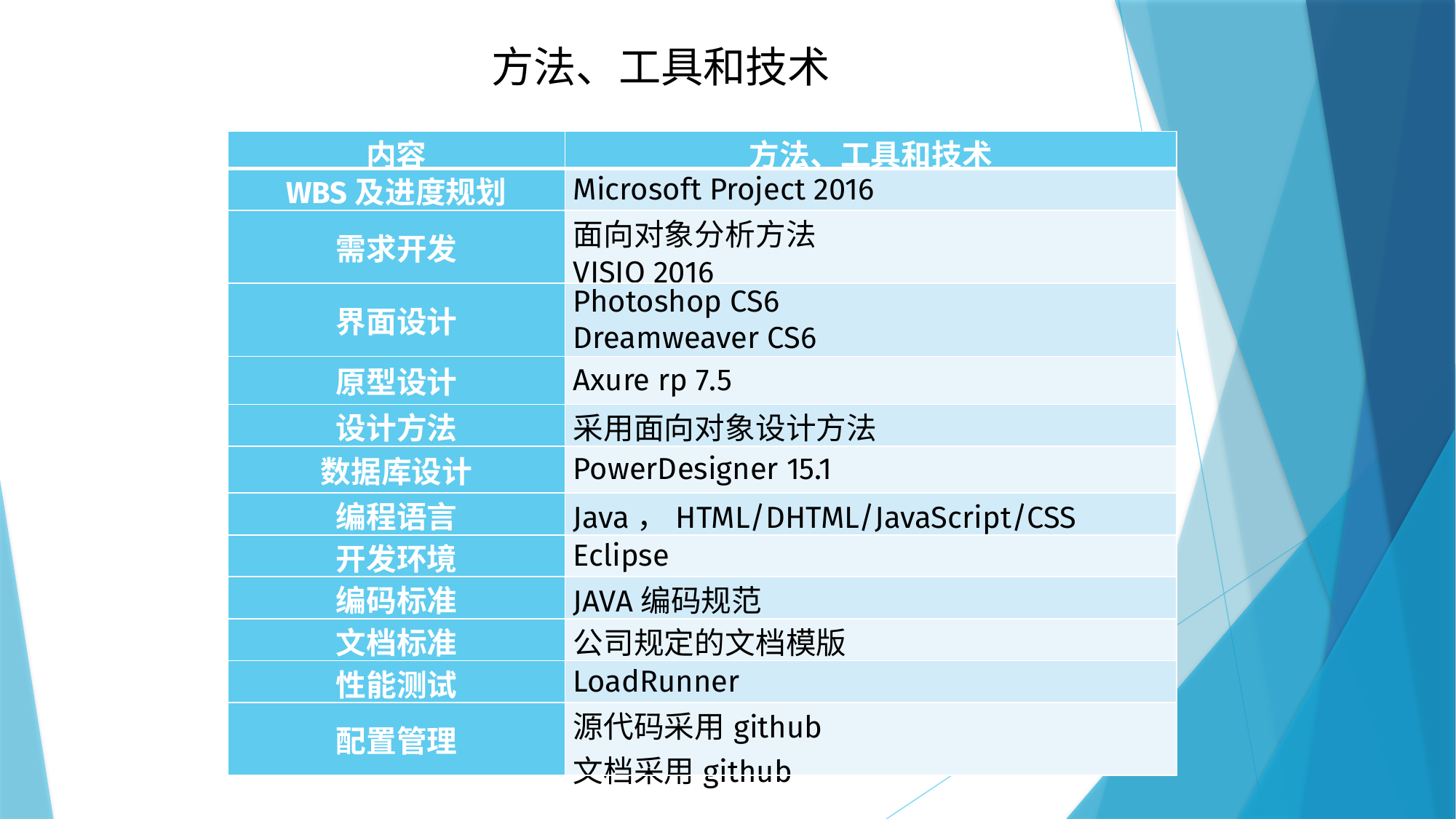

方法、工具和技术
| 内容 | 方法、工具和技术 |
| --- | --- |
| WBS及进度规划 | Microsoft Project 2016 |
| 需求开发 | 面向对象分析方法 VISIO 2016 |
| 界面设计 | Photoshop CS6 Dreamweaver CS6 |
| 原型设计 | Axure rp 7.5 |
| 设计方法 | 采用面向对象设计方法 |
| 数据库设计 | PowerDesigner 15.1 |
| 编程语言 | Java，HTML/DHTML/JavaScript/CSS |
| 开发环境 | Eclipse |
| 编码标准 | JAVA编码规范 |
| 文档标准 | 公司规定的文档模版 |
| 性能测试 | LoadRunner |
| 配置管理 | 源代码采用github 文档采用github |